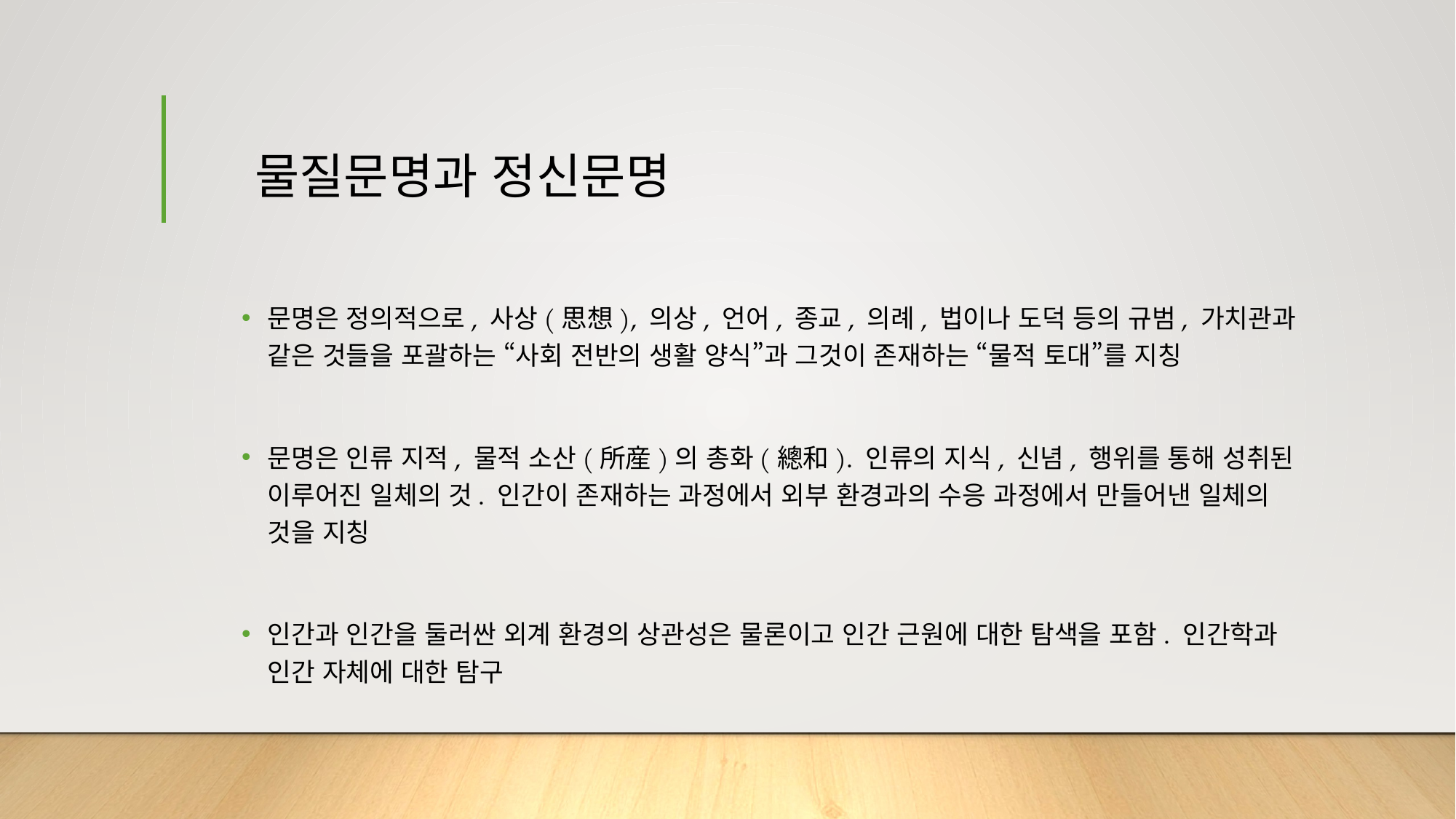

# 물질문명과 정신문명
문명은 정의적으로, 사상(思想), 의상, 언어, 종교, 의례, 법이나 도덕 등의 규범, 가치관과 같은 것들을 포괄하는 “사회 전반의 생활 양식”과 그것이 존재하는 “물적 토대”를 지칭

문명은 인류 지적, 물적 소산(所産)의 총화(總和). 인류의 지식, 신념, 행위를 통해 성취된 이루어진 일체의 것. 인간이 존재하는 과정에서 외부 환경과의 수응 과정에서 만들어낸 일체의 것을 지칭

인간과 인간을 둘러싼 외계 환경의 상관성은 물론이고 인간 근원에 대한 탐색을 포함. 인간학과 인간 자체에 대한 탐구